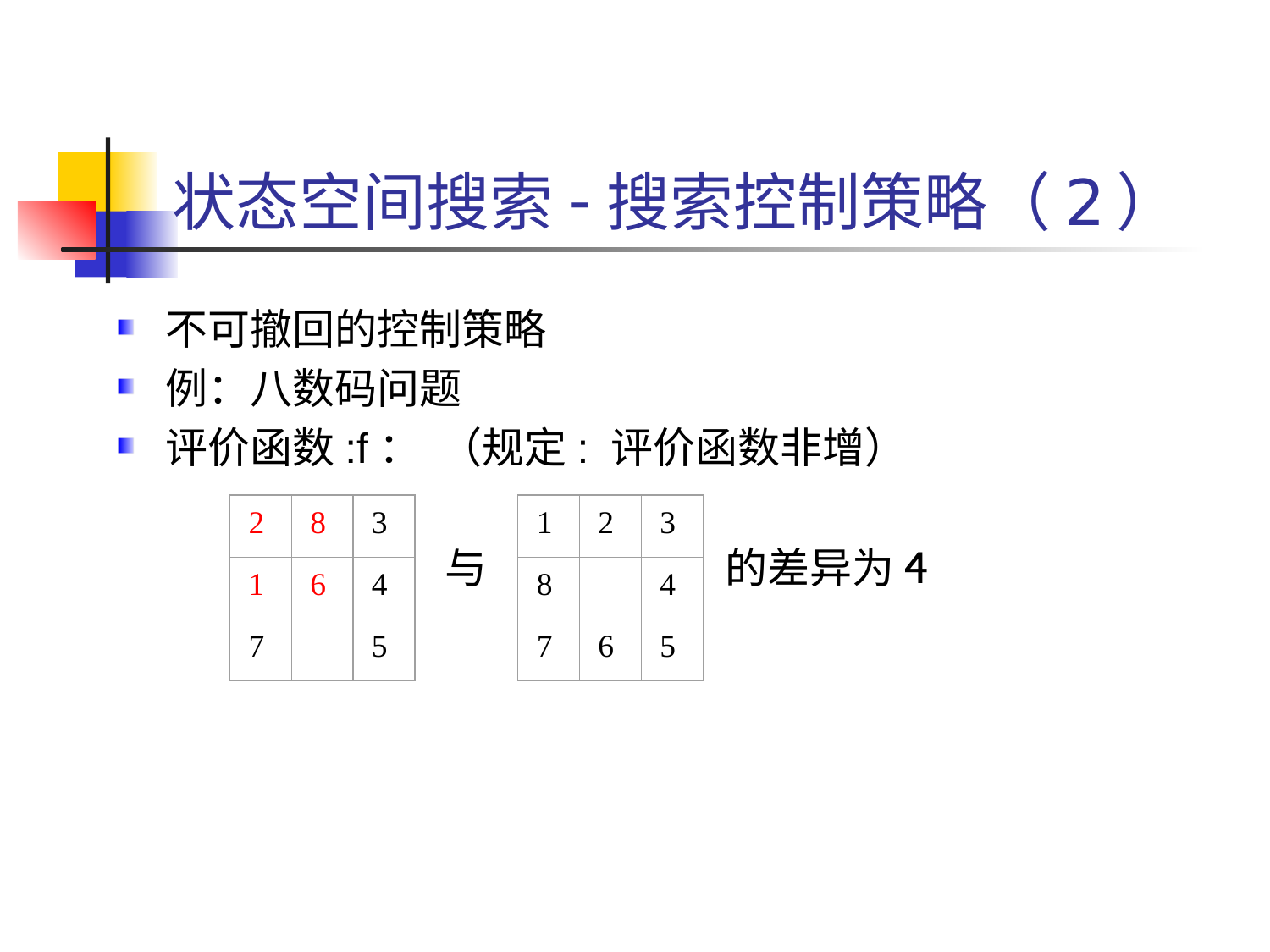

# 状态空间搜索-搜索控制策略（2）
不可撤回的控制策略
例：八数码问题
评价函数:f：  （规定: 评价函数非增）

2

8

3

1

6

4

7

5

1

2

3

8

4

7

6

5

与
的差异为4